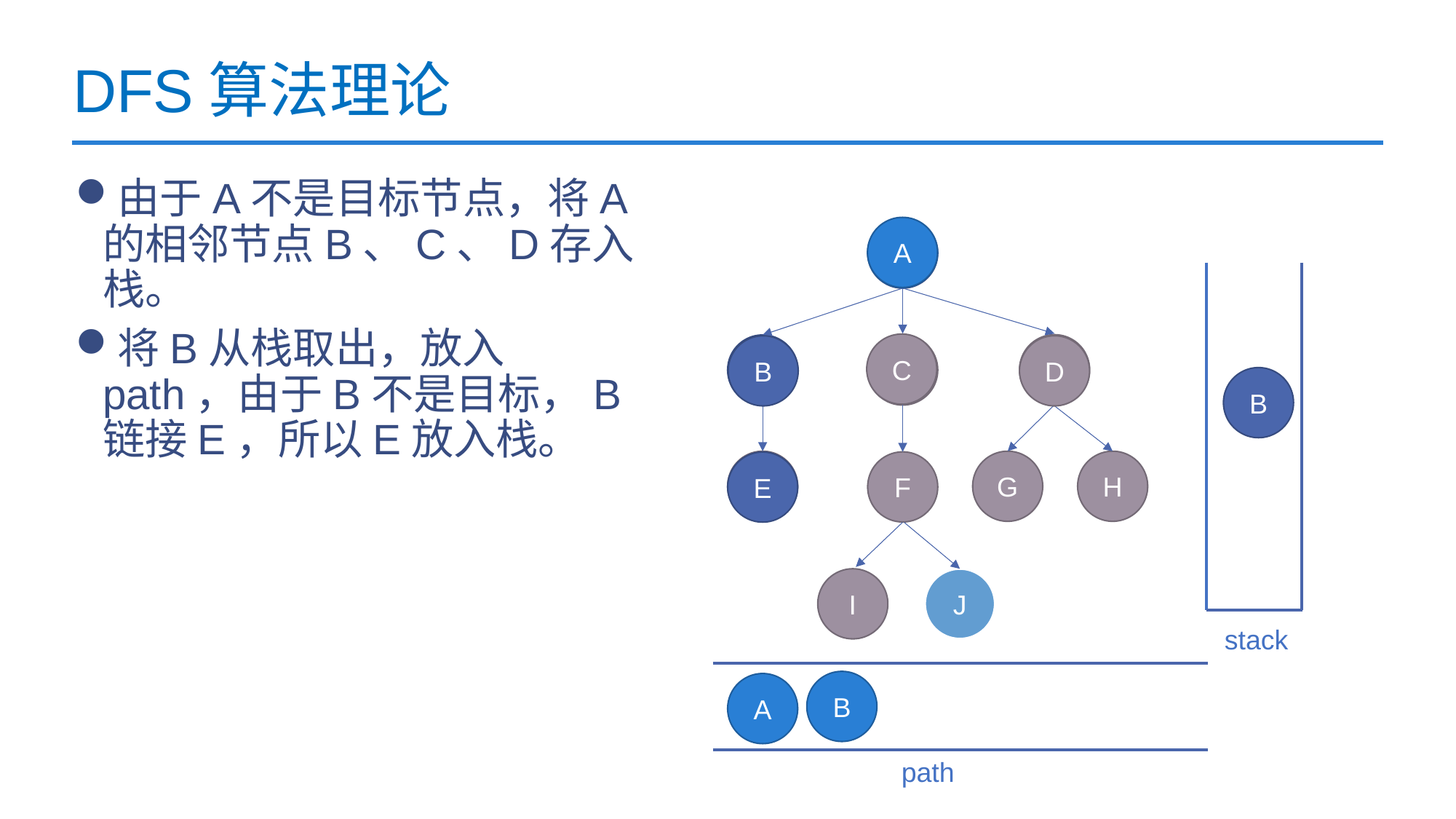

# DFS算法理论
由于A不是目标节点，将A的相邻节点B、C、D存入栈。
将B从栈取出，放入path，由于B不是目标，B链接E，所以E放入栈。
A
A
C
D
B
C
B
D
B
H
E
G
F
E
I
J
stack
B
A
path